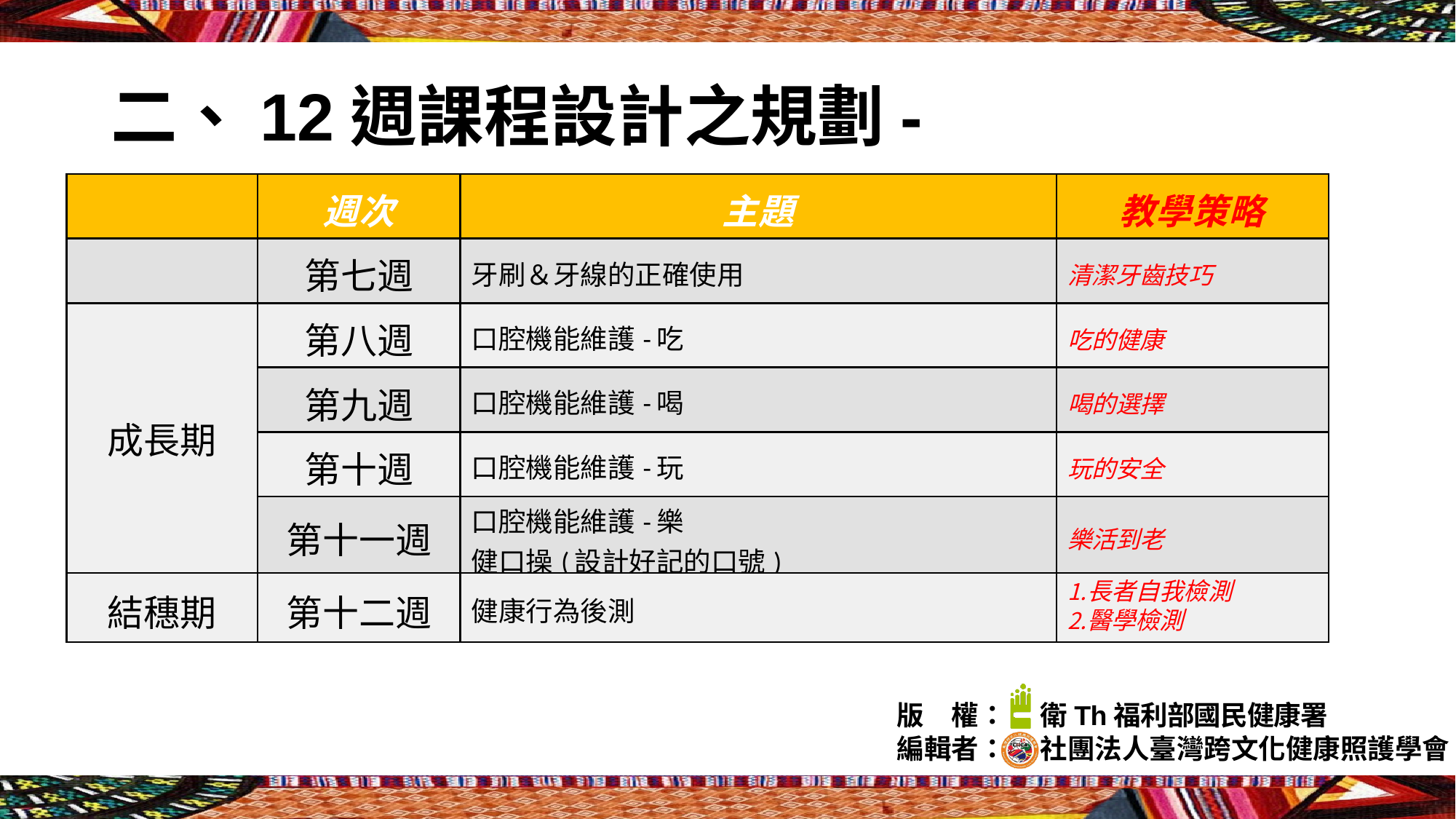

# 二、12週課程設計之規劃-2
|  | 週次 | 主題 | 教學策略 |
| --- | --- | --- | --- |
|  | 第七週 | 牙刷＆牙線的正確使用 | 清潔牙齒技巧 |
| 成長期 | 第八週 | 口腔機能維護-吃 | 吃的健康 |
|  | 第九週 | 口腔機能維護-喝 | 喝的選擇 |
|  | 第十週 | 口腔機能維護-玩 | 玩的安全 |
|  | 第十一週 | 口腔機能維護-樂 健口操(設計好記的口號) | 樂活到老 |
| 結穗期 | 第十二週 | 健康行為後測 | 長者自我檢測 醫學檢測 |

版
權：
衛Th福利部國民健康署
社團法人臺灣跨文化健康照護學會
編輯者：